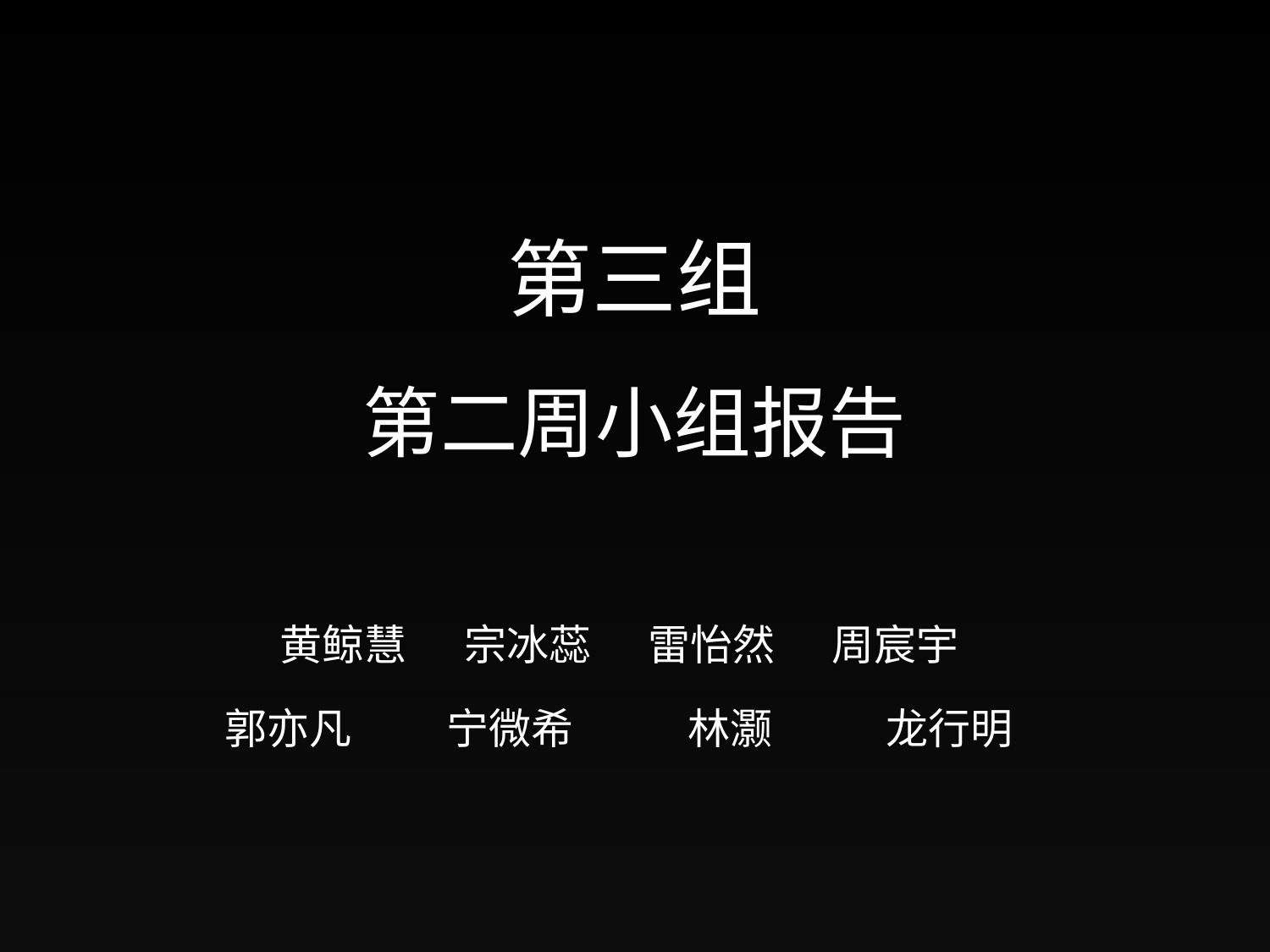

# 第三组 第二周小组报告
黄鲸慧      宗冰蕊      雷怡然      周宸宇
郭亦凡          宁微希            林灏            龙行明